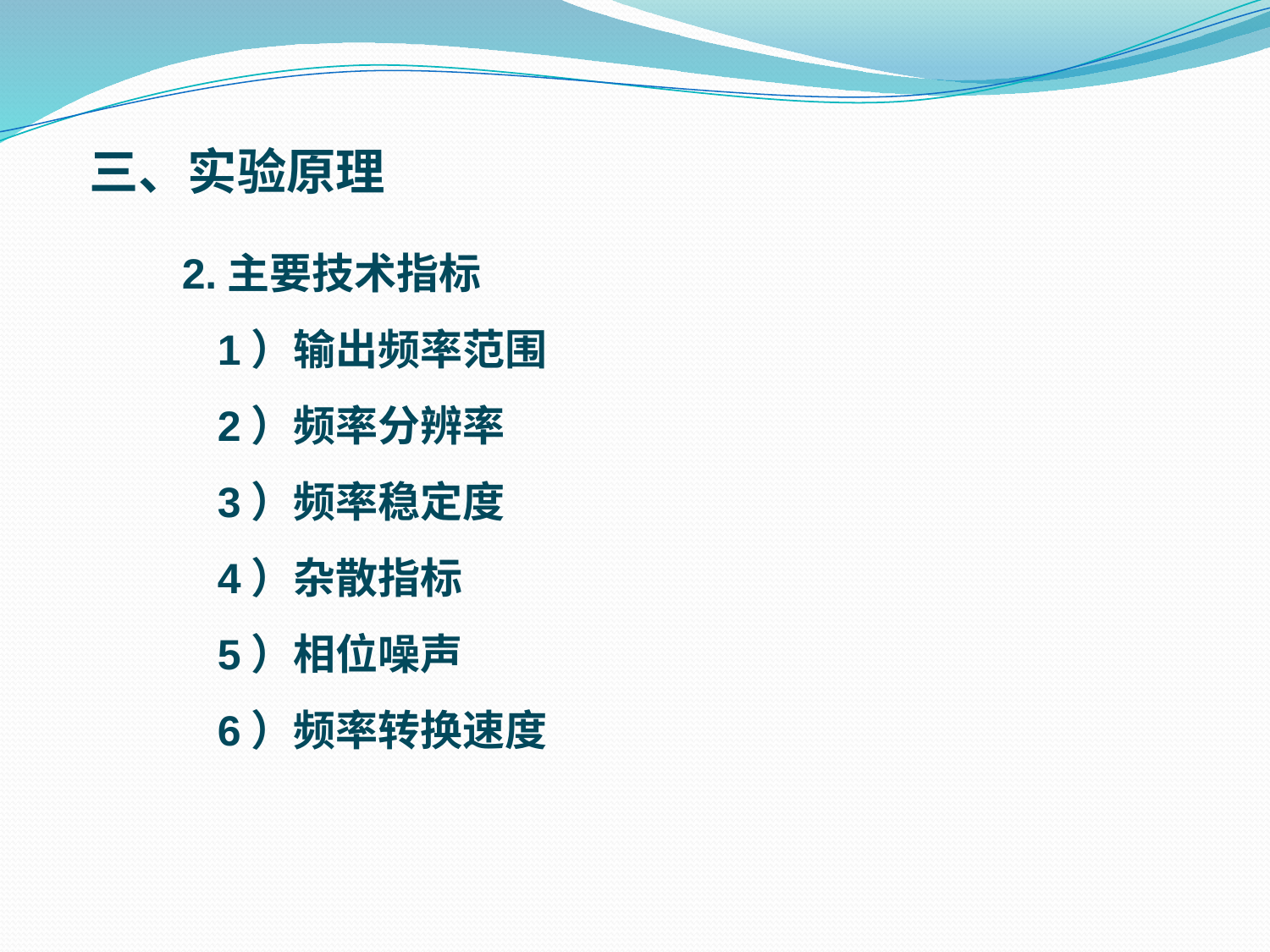

三、实验原理
2.主要技术指标
   1）输出频率范围
   2）频率分辨率
   3）频率稳定度
   4）杂散指标
   5）相位噪声
   6）频率转换速度